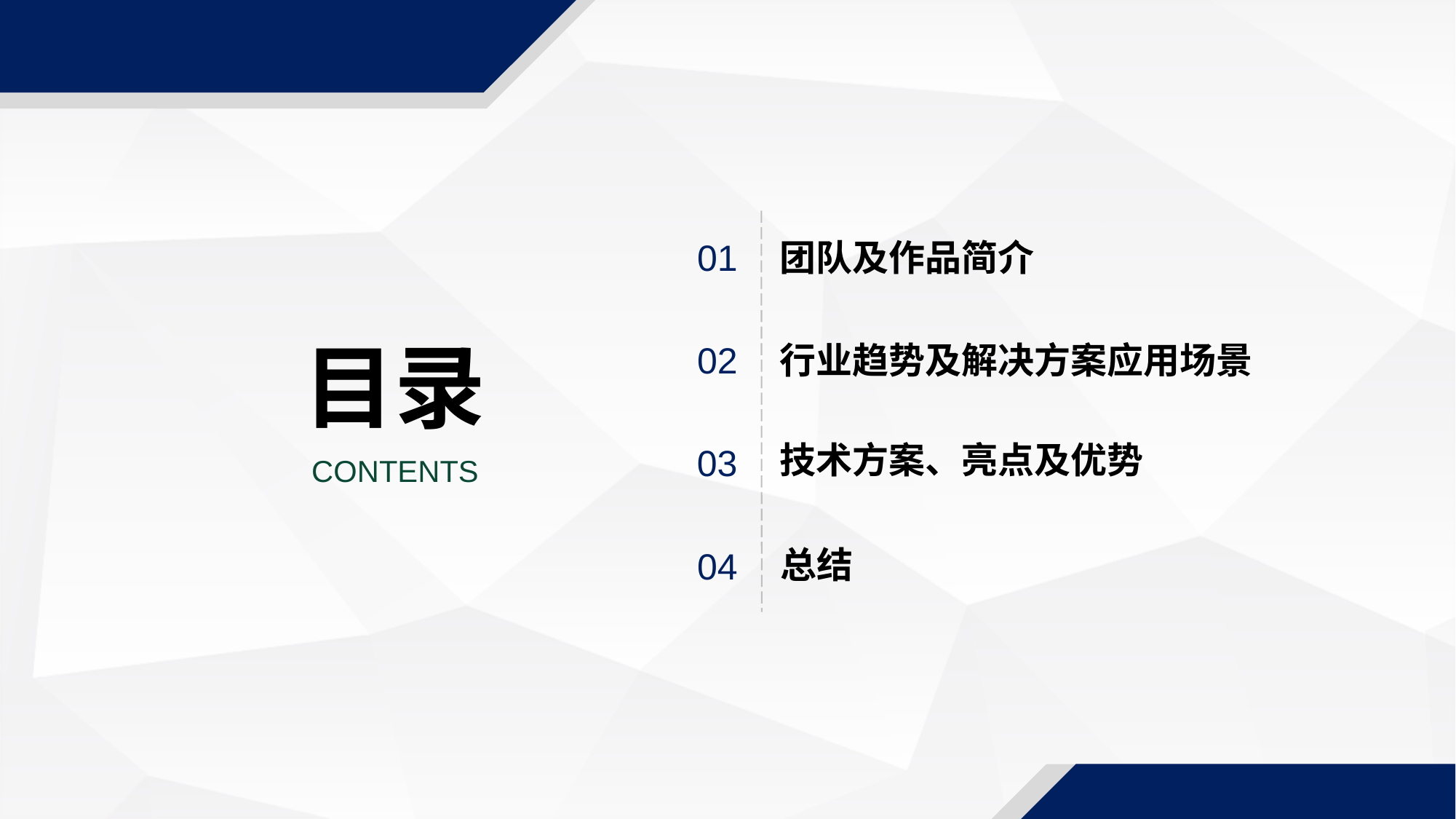

团队及作品简介
01
目录
 CONTENTS
行业趋势及解决方案应用场景
02
技术方案、亮点及优势
03
总结

04